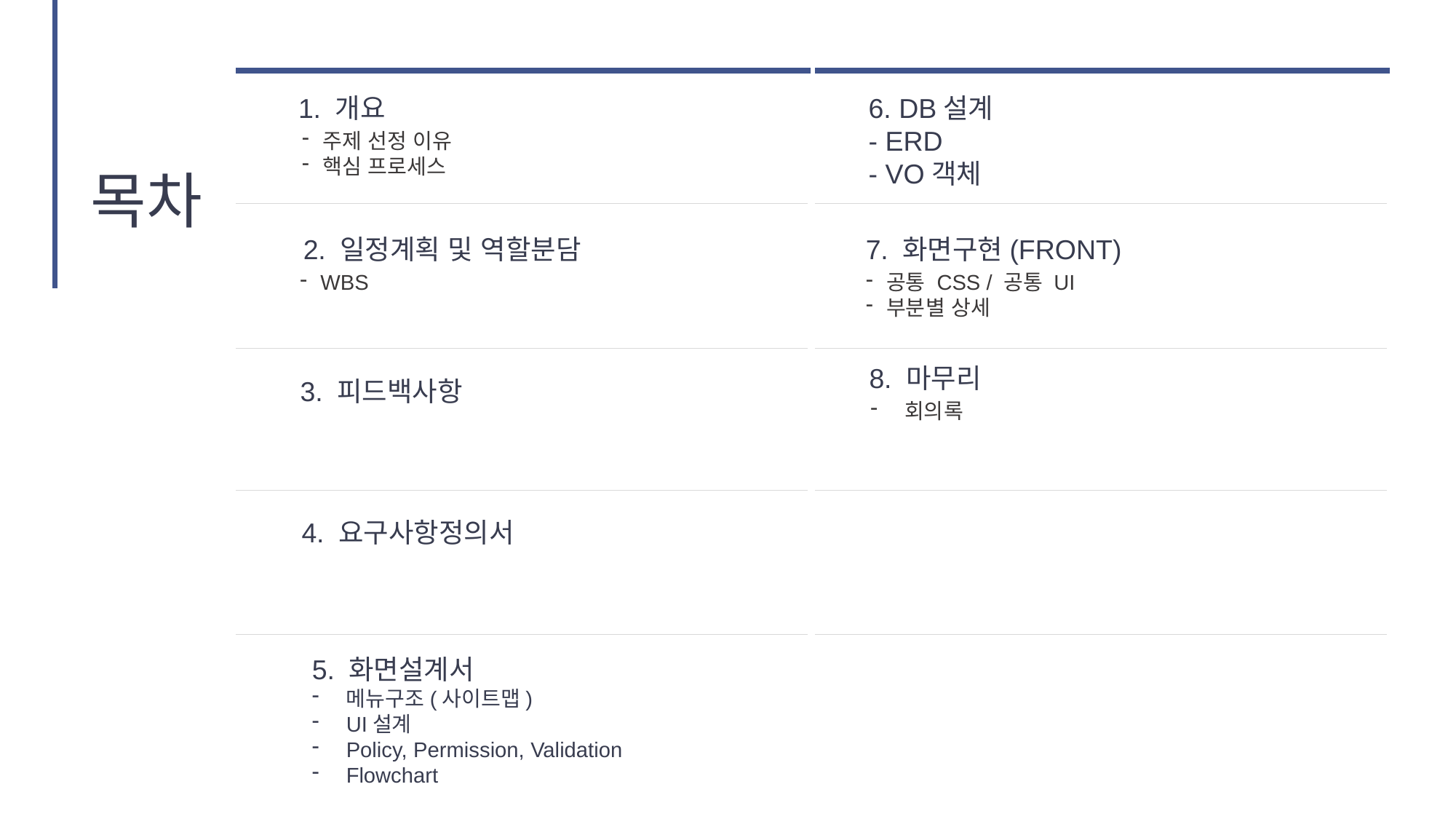

1. 개요
주제 선정 이유
핵심 프로세스
6. DB설계
- ERD
- VO객체

목차
2. 일정계획 및 역할분담
WBS
7. 화면구현(FRONT)
공통 CSS / 공통 UI
부분별 상세
8. 마무리
회의록
3. 피드백사항

4. 요구사항정의서

5. 화면설계서
메뉴구조(사이트맵)
UI설계
Policy, Permission, Validation
Flowchart